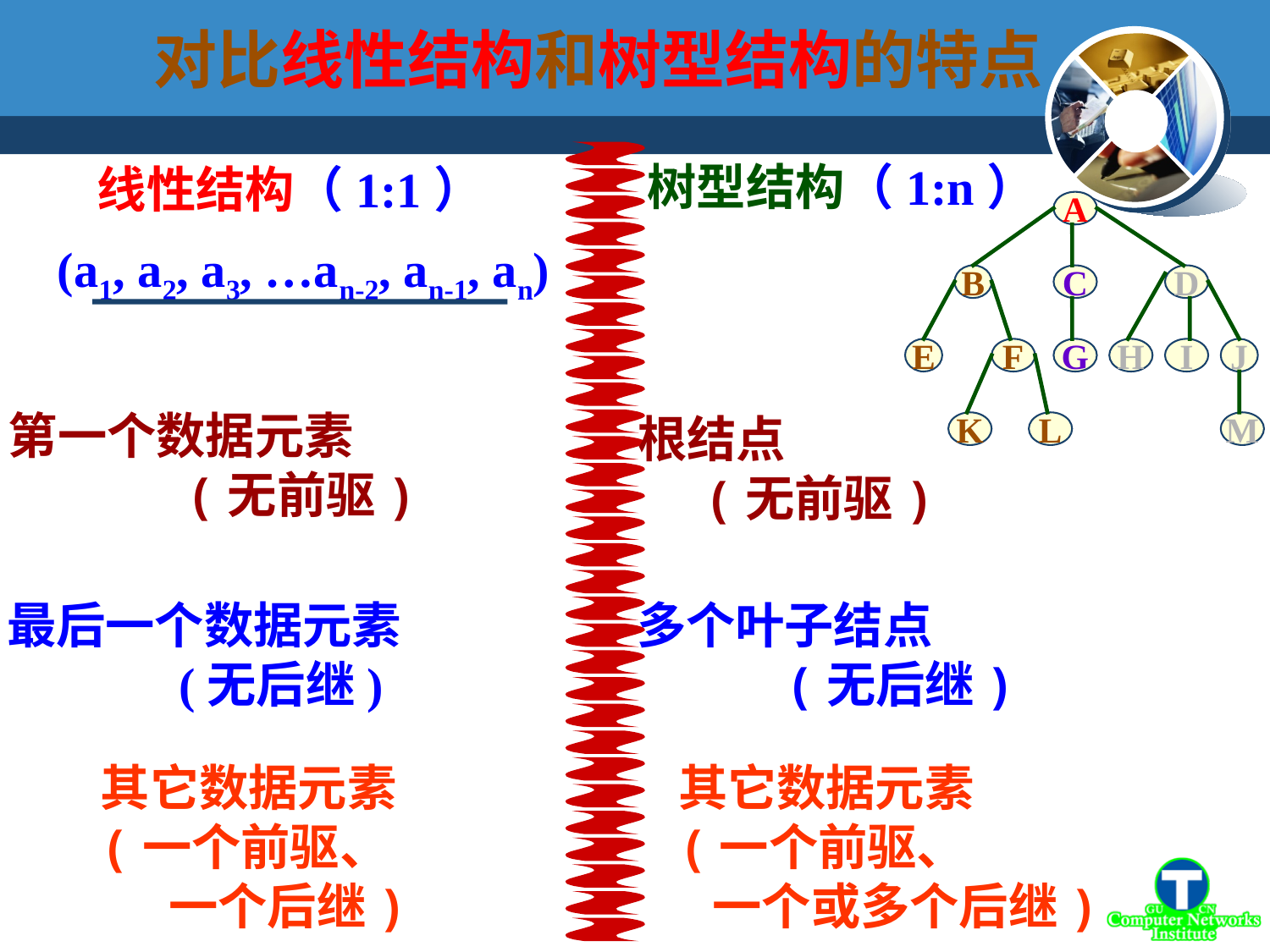

对比线性结构和树型结构的特点
树型结构（1:n）
线性结构（1:1）
A

B
C
D

E
F
G
H
I
J

K
L
M
(a1, a2, a3, …an-2, an-1, an)

第一个数据元素
      (无前驱)
 根结点
   (无前驱)
~~~~~~~~~~~~~~~~~~~~~~~~~~~~~~
最后一个数据元素
              (无后继)
多个叶子结点
     (无后继)
其它数据元素
(一个前驱、
     一个后继)
其它数据元素
(一个前驱、
  一个或多个后继)
10